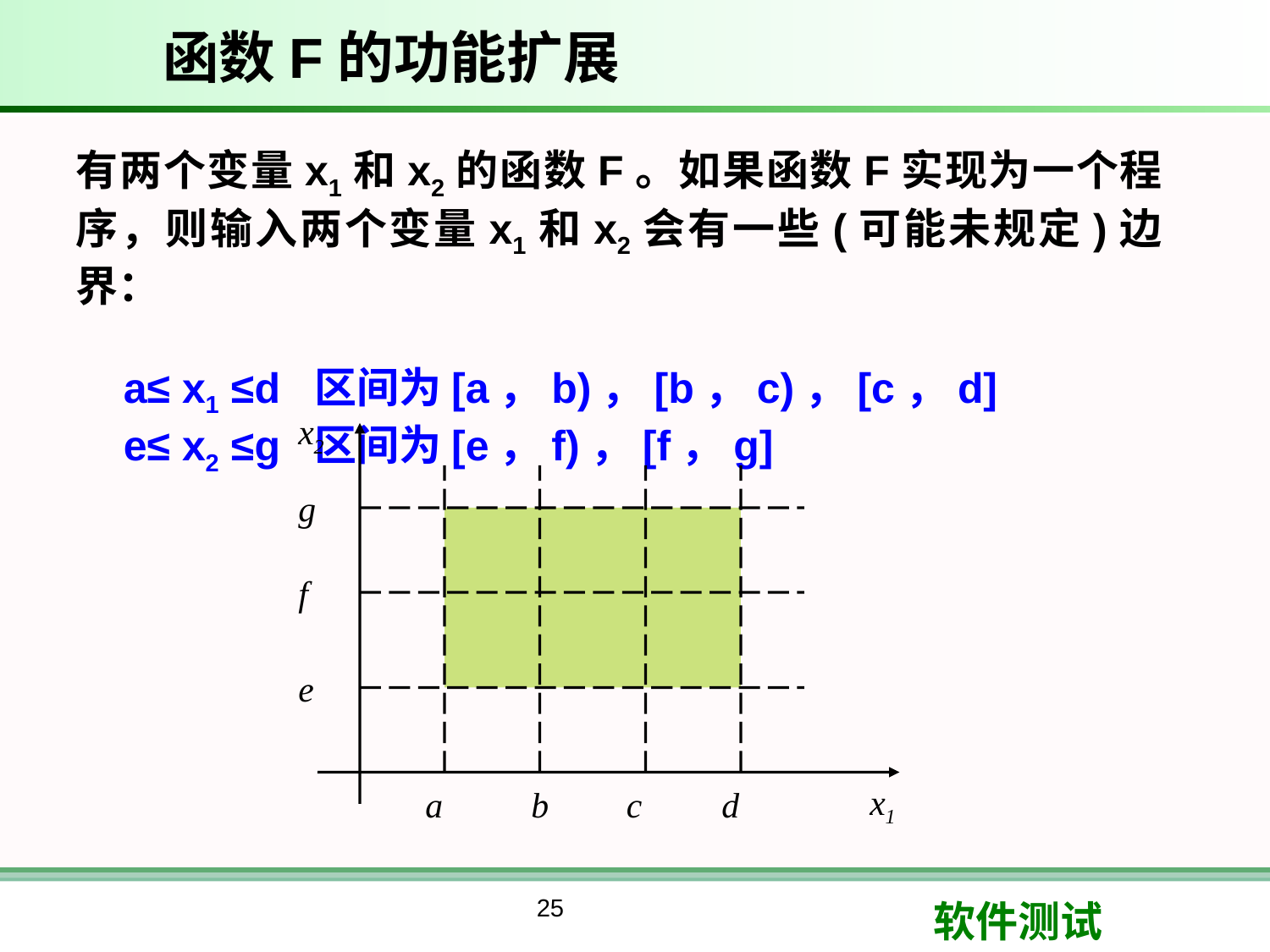

# 函数F的功能扩展
有两个变量x1和x2的函数F。如果函数F实现为一个程序，则输入两个变量x1和x2会有一些(可能未规定)边界：

    a≤ x1 ≤d  区间为[a，b)，[b，c)，[c，d]
    e≤ x2 ≤g  区间为[e，f)，[f，g]
x2

g

f

e

a
b
c
d
x1
25